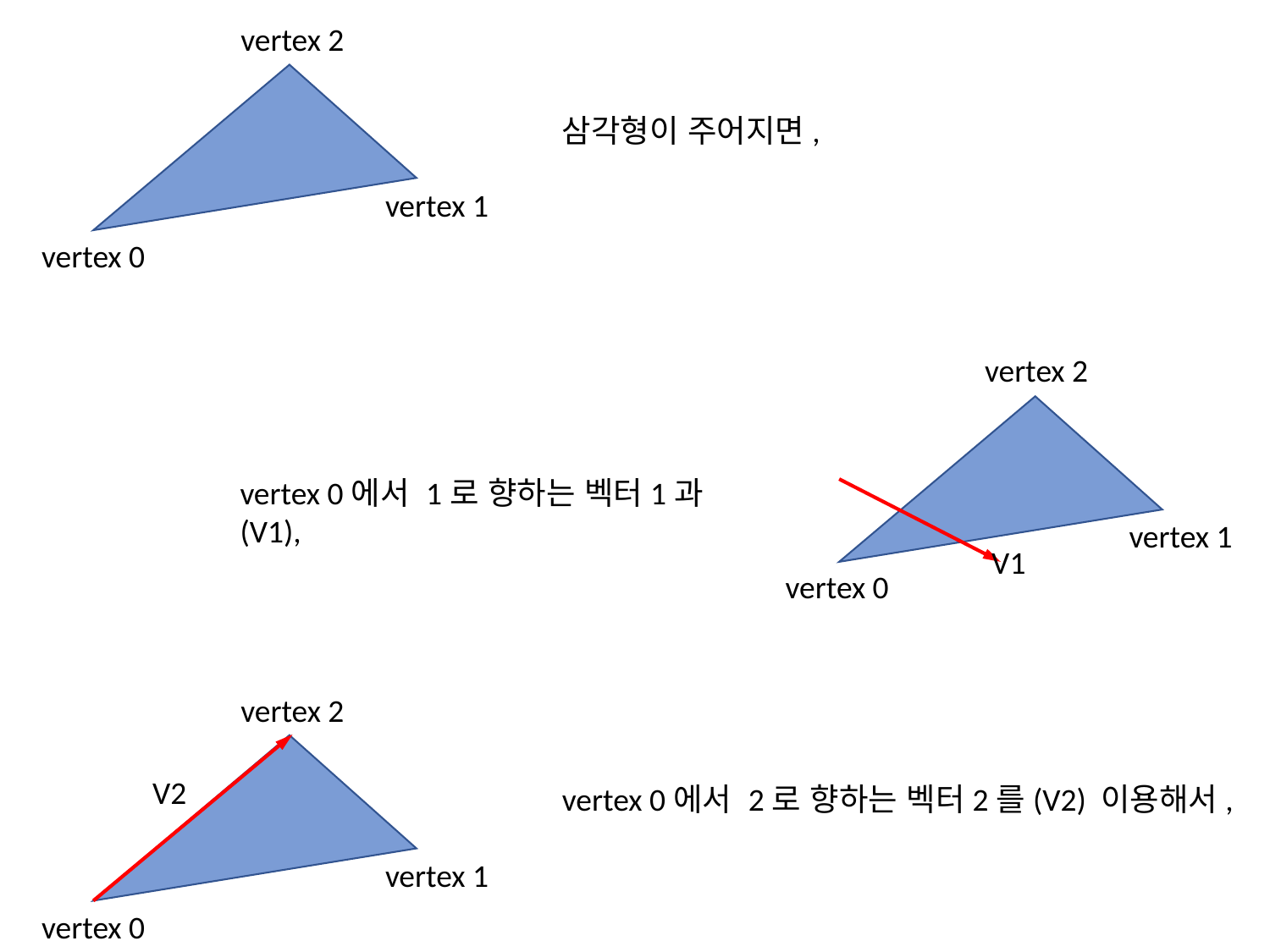

vertex 2

삼각형이 주어지면,
vertex 1
vertex 0
vertex 2

vertex 0에서 1로 향하는 벡터1과(V1),
vertex 1
V1
vertex 0
vertex 2

V2
vertex 0에서 2로 향하는 벡터2를(V2) 이용해서,
vertex 1
vertex 0